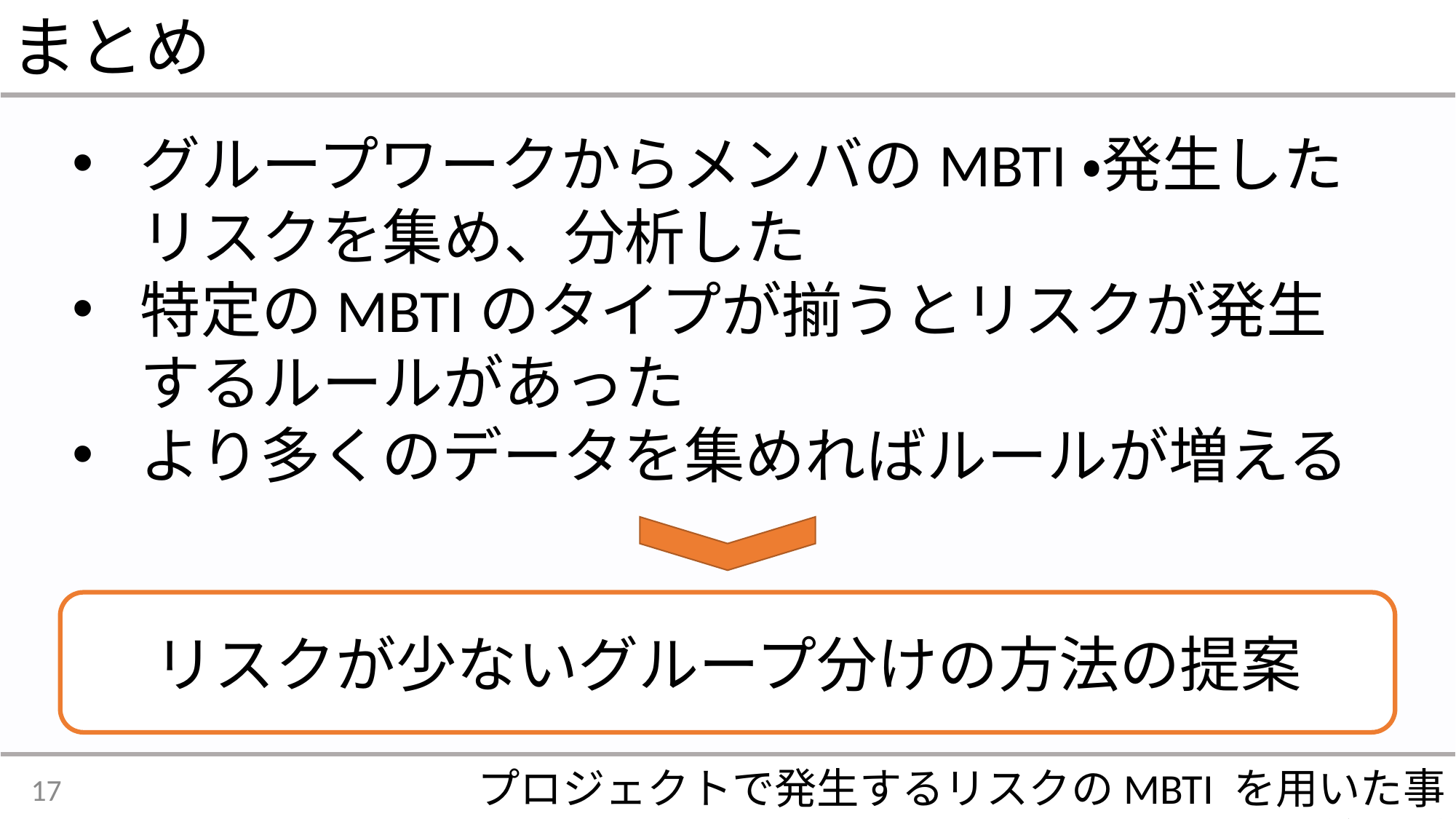

まとめ

グループワークからメンバのMBTI・発生したリスクを集め、分析した
特定のMBTIのタイプが揃うとリスクが発生するルールがあった
より多くのデータを集めればルールが増える

リスクが少ないグループ分けの方法の提案
プロジェクトで発生するリスクのMBTI を用いた事前予測
17